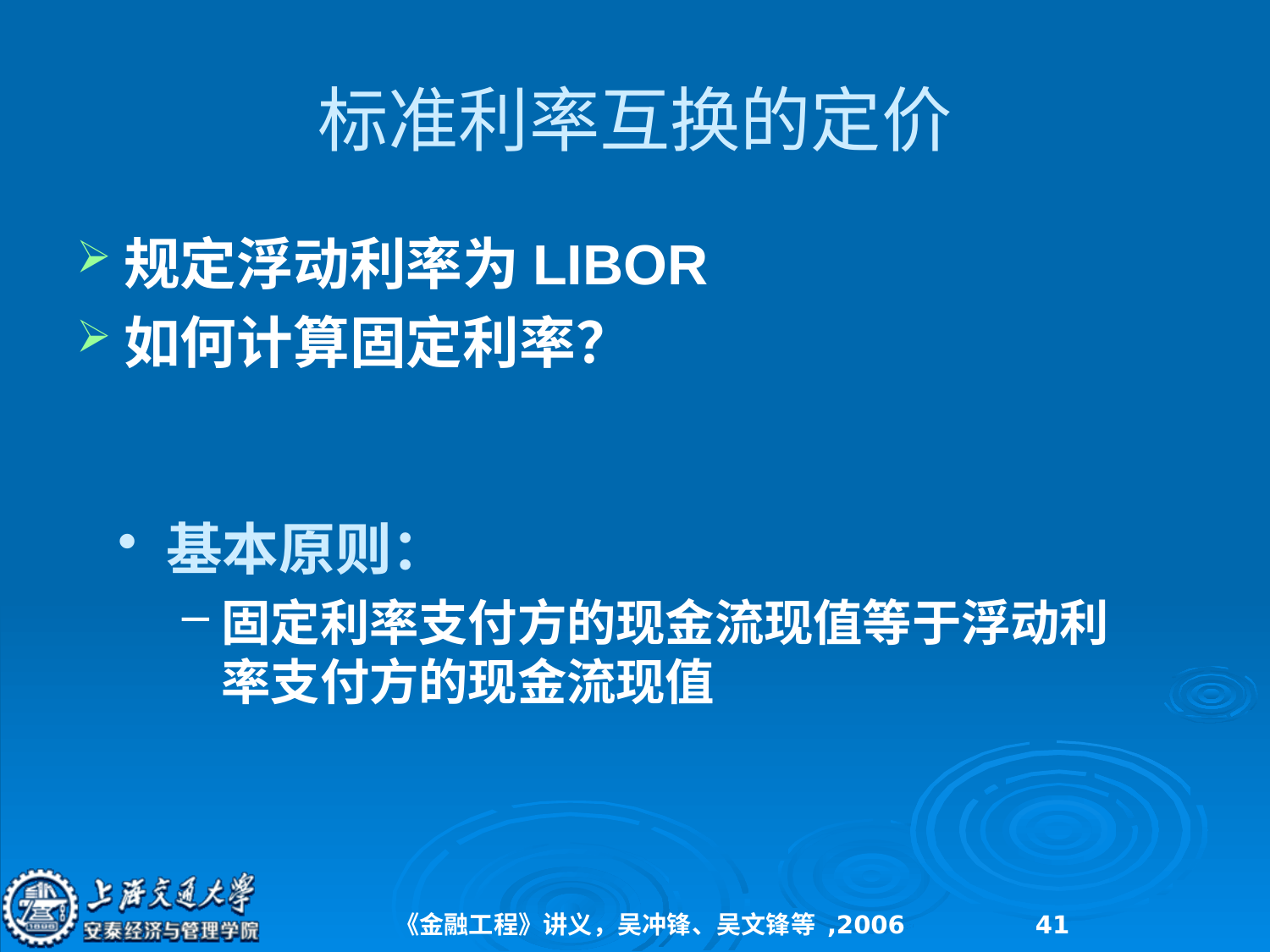

# 标准利率互换的定价
规定浮动利率为LIBOR
如何计算固定利率？
基本原则：
固定利率支付方的现金流现值等于浮动利率支付方的现金流现值